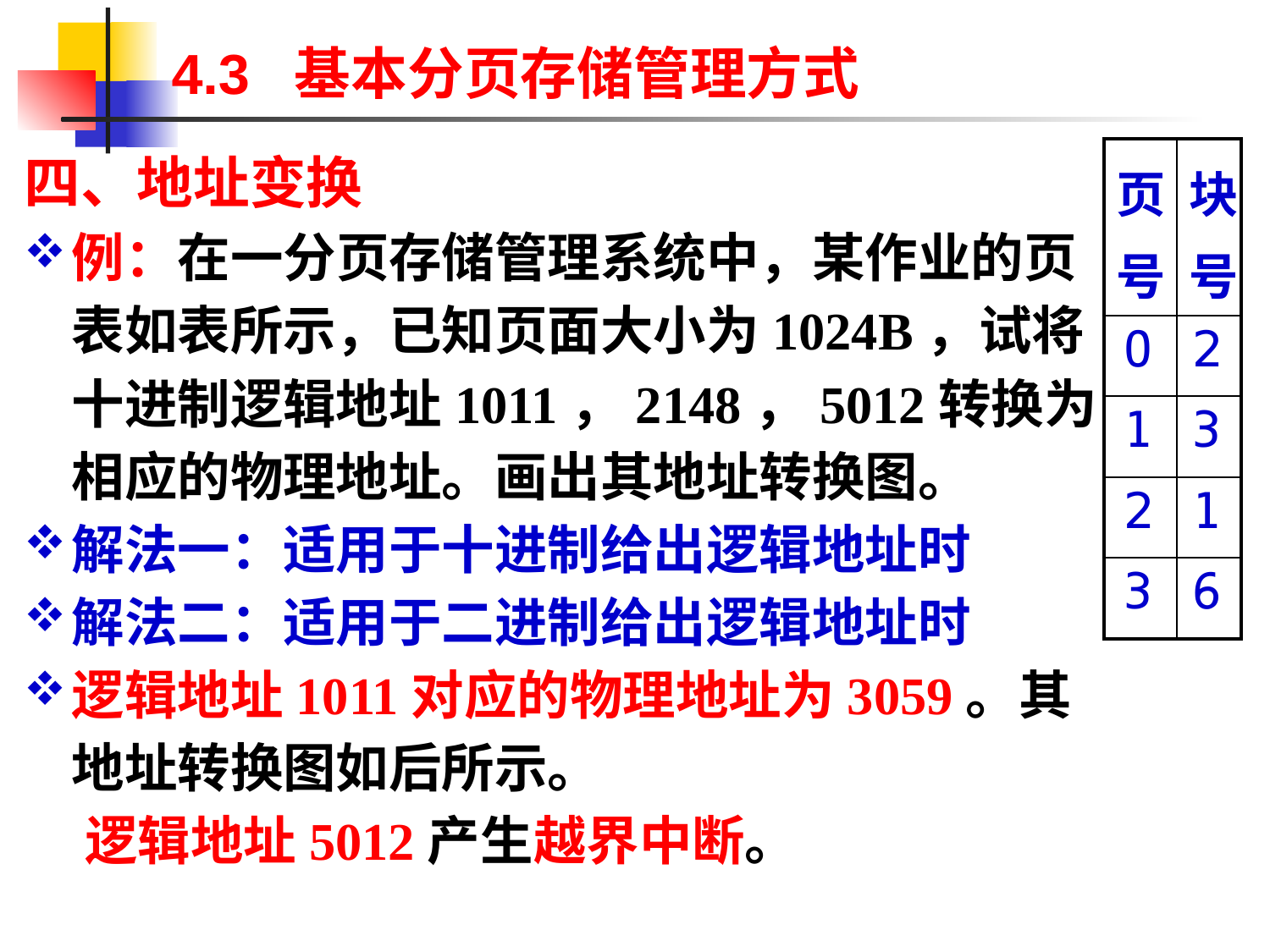

# 4.3  基本分页存储管理方式
四、地址变换
例：在一分页存储管理系统中，某作业的页表如表所示，已知页面大小为1024B，试将十进制逻辑地址1011，2148，5012转换为相应的物理地址。画出其地址转换图。
解法一：适用于十进制给出逻辑地址时
解法二：适用于二进制给出逻辑地址时
逻辑地址1011对应的物理地址为3059。其地址转换图如后所示。
    逻辑地址5012产生越界中断。
| 页号 | 块号 |
| --- | --- |
| 0 | 2 |
| 1 | 3 |
| 2 | 1 |
| 3 | 6 |